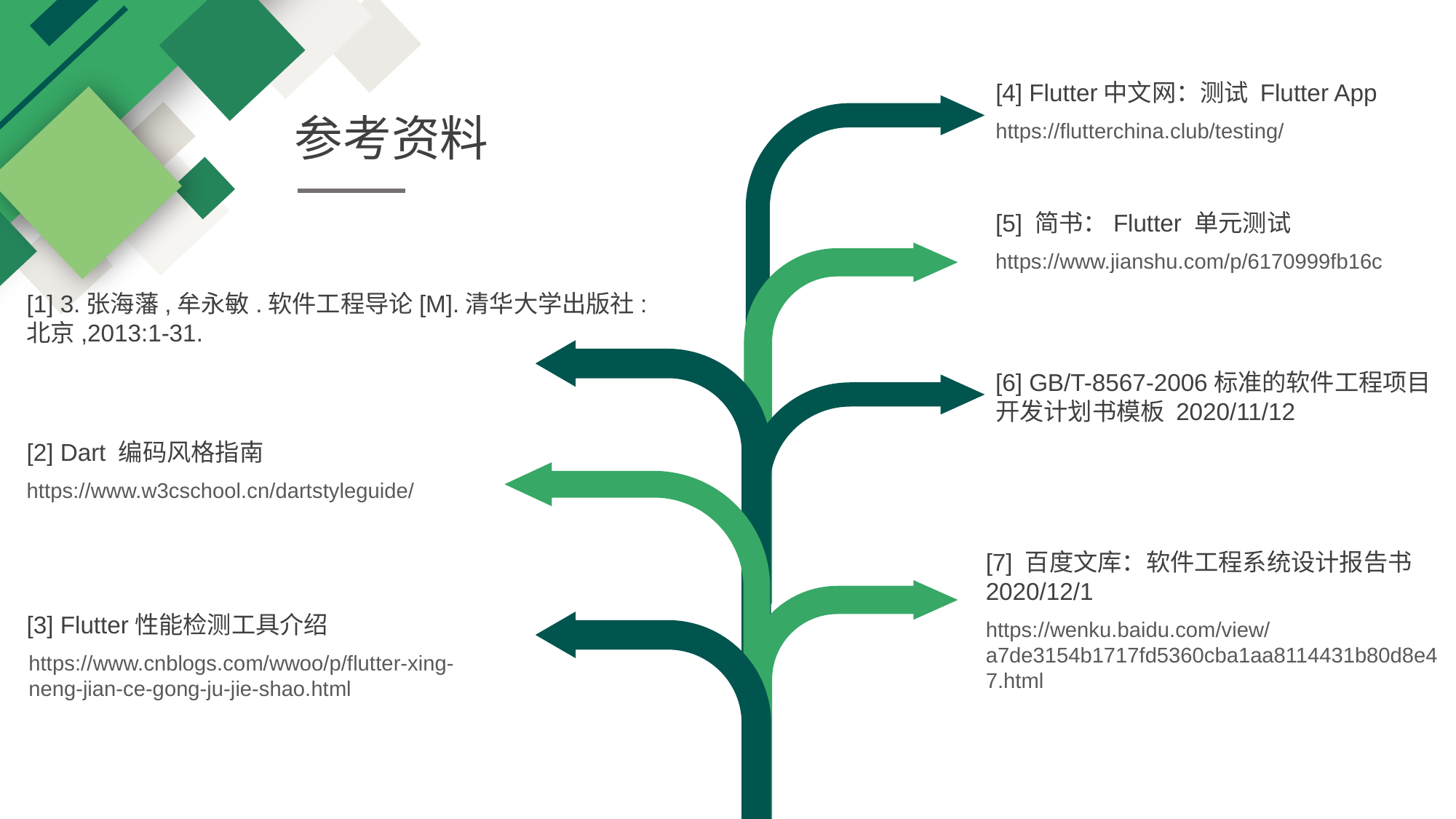

[4] Flutter中文网：测试 Flutter App

参考资料
https://flutterchina.club/testing/
[5] 简书：Flutter 单元测试

https://www.jianshu.com/p/6170999fb16c
[1] 3.张海藩,牟永敏.软件工程导论[M].清华大学出版社:北京,2013:1-31.

[6] GB/T-8567-2006标准的软件工程项目开发计划书模板 2020/11/12

[2] Dart 编码风格指南

https://www.w3cschool.cn/dartstyleguide/
[7] 百度文库：软件工程系统设计报告书2020/12/1

[3] Flutter性能检测工具介绍
https://wenku.baidu.com/view/a7de3154b1717fd5360cba1aa8114431b80d8e47.html

https://www.cnblogs.com/wwoo/p/flutter-xing-neng-jian-ce-gong-ju-jie-shao.html